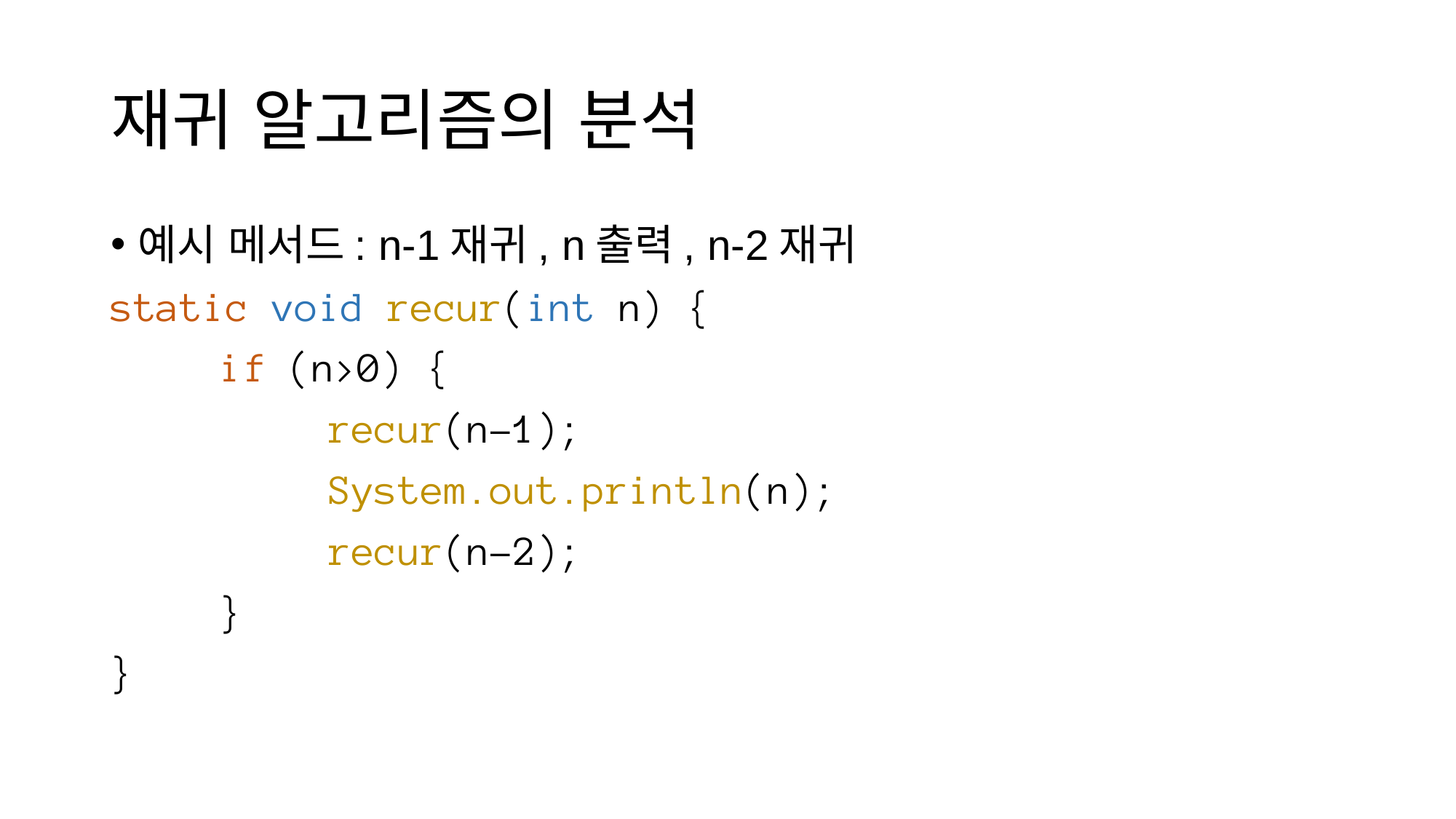

# 재귀 알고리즘의 분석
예시 메서드: n-1재귀, n출력, n-2재귀
static void recur(int n) {
	if (n>0) {
		recur(n-1);
		System.out.println(n);
		recur(n-2);
	}
}